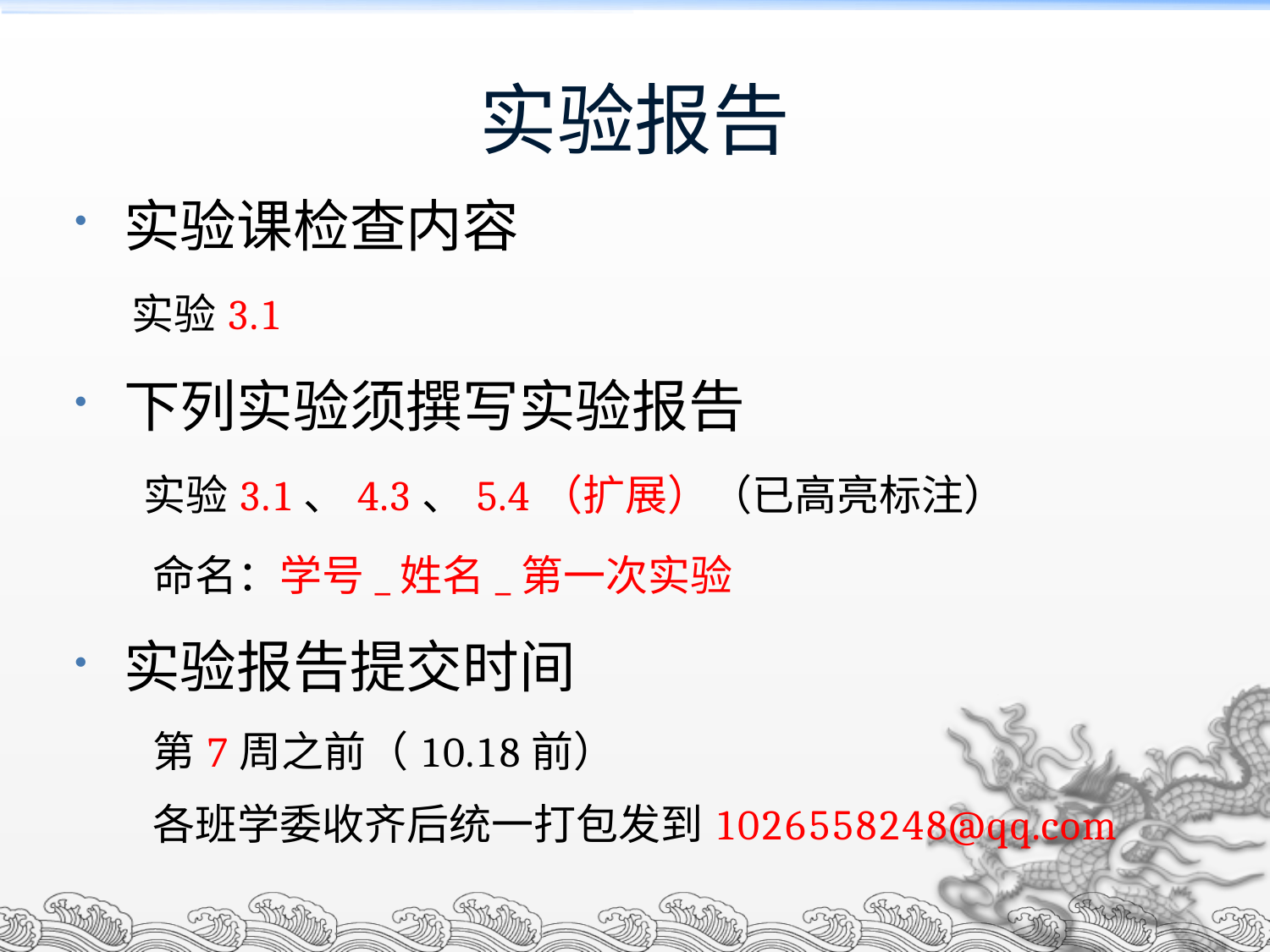

实验报告
实验课检查内容
实验3.1
下列实验须撰写实验报告
      实验3.1、4.3、5.4（扩展）（已高亮标注）
       命名：学号_姓名_第一次实验
实验报告提交时间
     第7周之前（10.18前）
       各班学委收齐后统一打包发到1026558248@qq.com